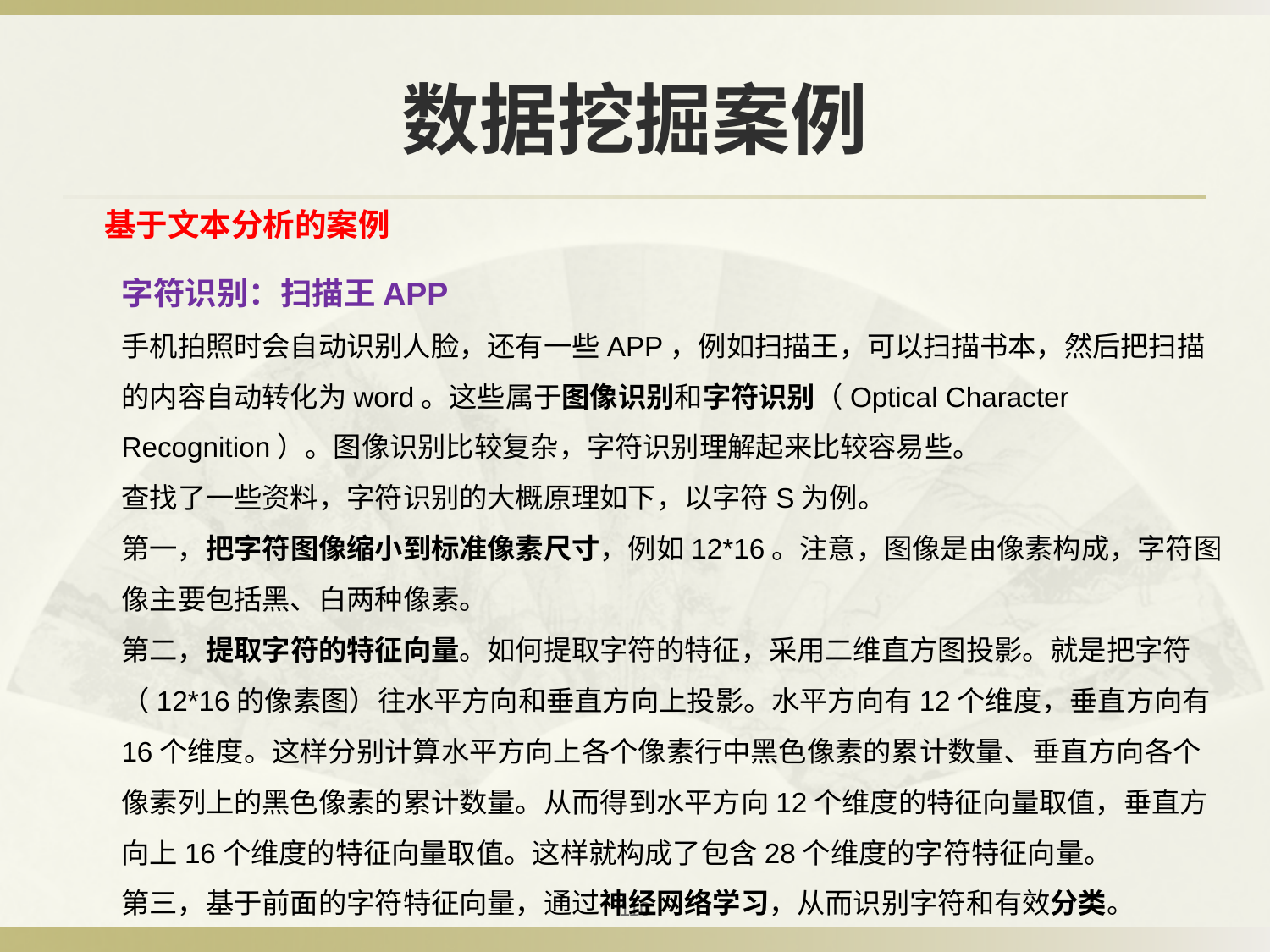

# 数据挖掘案例
基于文本分析的案例
字符识别：扫描王APP
手机拍照时会自动识别人脸，还有一些APP，例如扫描王，可以扫描书本，然后把扫描的内容自动转化为word。这些属于图像识别和字符识别（Optical Character Recognition）。图像识别比较复杂，字符识别理解起来比较容易些。
查找了一些资料，字符识别的大概原理如下，以字符S为例。
第一，把字符图像缩小到标准像素尺寸，例如12*16。注意，图像是由像素构成，字符图像主要包括黑、白两种像素。
第二，提取字符的特征向量。如何提取字符的特征，采用二维直方图投影。就是把字符（12*16的像素图）往水平方向和垂直方向上投影。水平方向有12个维度，垂直方向有16个维度。这样分别计算水平方向上各个像素行中黑色像素的累计数量、垂直方向各个像素列上的黑色像素的累计数量。从而得到水平方向12个维度的特征向量取值，垂直方向上16个维度的特征向量取值。这样就构成了包含28个维度的字符特征向量。
第三，基于前面的字符特征向量，通过神经网络学习，从而识别字符和有效分类。
110